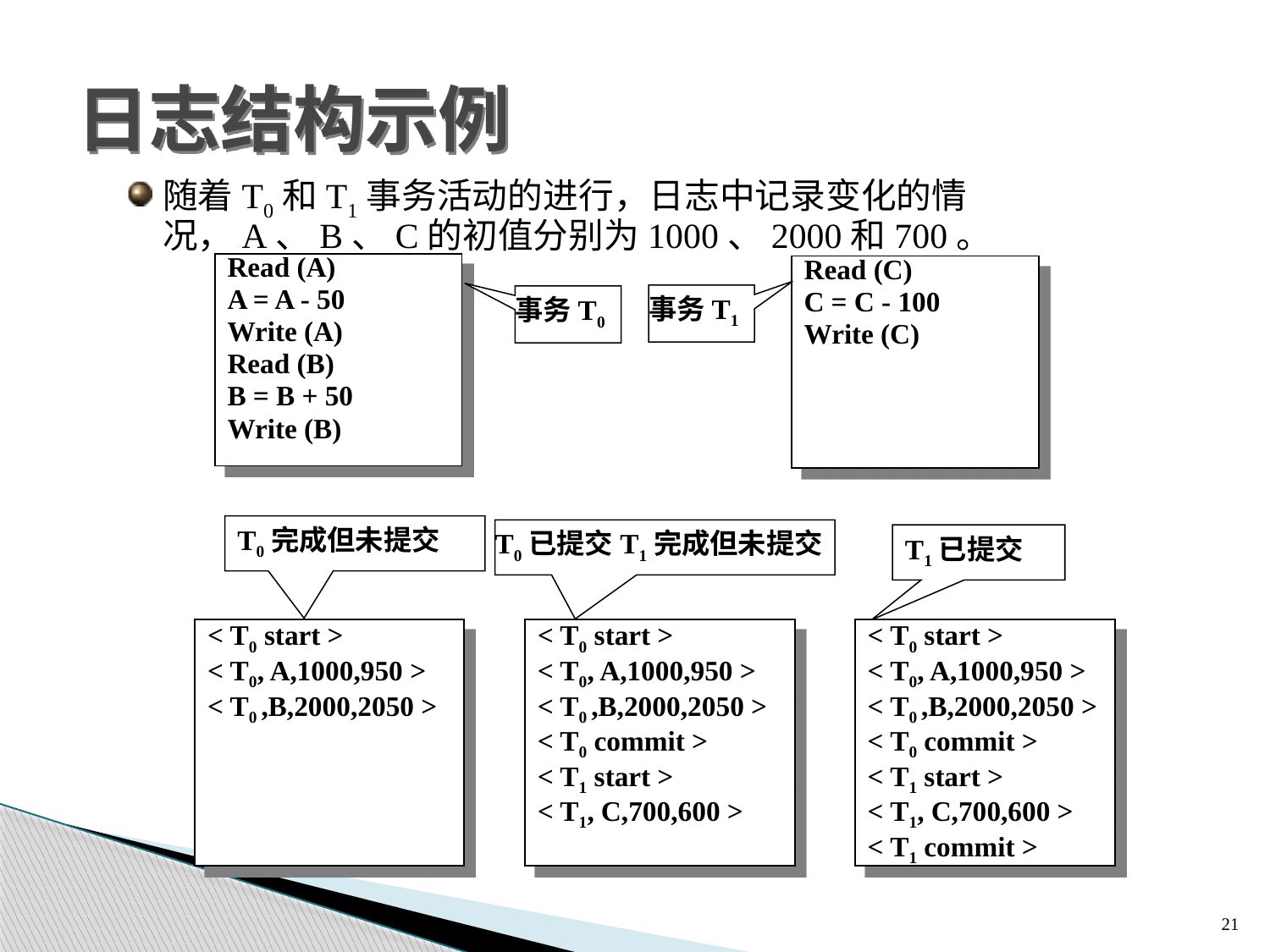

# 日志结构示例
随着T0和T1事务活动的进行，日志中记录变化的情况，A、B、C的初值分别为1000、2000和700。
Read (A)
A = A - 50
Write (A)
Read (B)
B = B + 50
Write (B)
Read (C)
C = C - 100
Write (C)
事务T1
事务T0
T0完成但未提交
T0已提交T1完成但未提交
T1已提交
< T0 start >
< T0, A,1000,950 >
< T0 ,B,2000,2050 >
< T0 start >
< T0, A,1000,950 >
< T0 ,B,2000,2050 >
< T0 commit >
< T1 start >
< T1, C,700,600 >
< T0 start >
< T0, A,1000,950 >
< T0 ,B,2000,2050 >
< T0 commit >
< T1 start >
< T1, C,700,600 >
< T1 commit >
21